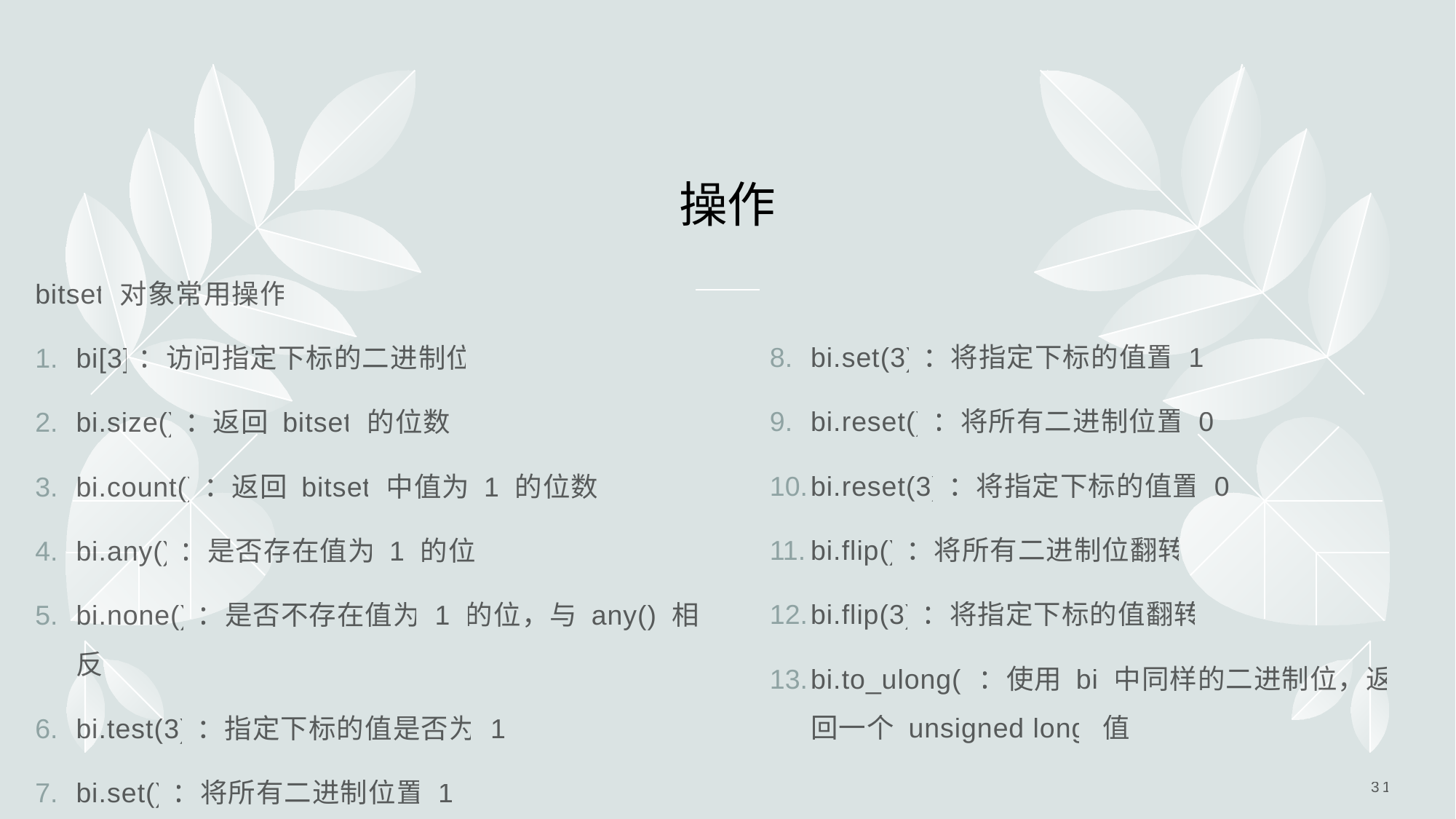

# 操作
bitset 对象常用操作
bi[3]：访问指定下标的二进制位
bi.size()：返回 bitset 的位数
bi.count()：返回 bitset 中值为 1 的位数
bi.any()：是否存在值为 1 的位
bi.none()：是否不存在值为 1 的位，与 any() 相反
bi.test(3)：指定下标的值是否为 1
bi.set()：将所有二进制位置 1

bi.set(3)：将指定下标的值置 1
bi.reset()：将所有二进制位置 0
bi.reset(3)：将指定下标的值置 0
bi.flip()：将所有二进制位翻转
bi.flip(3)：将指定下标的值翻转
bi.to_ulong()：使用 bi 中同样的二进制位，返回一个 unsigned long 值
31